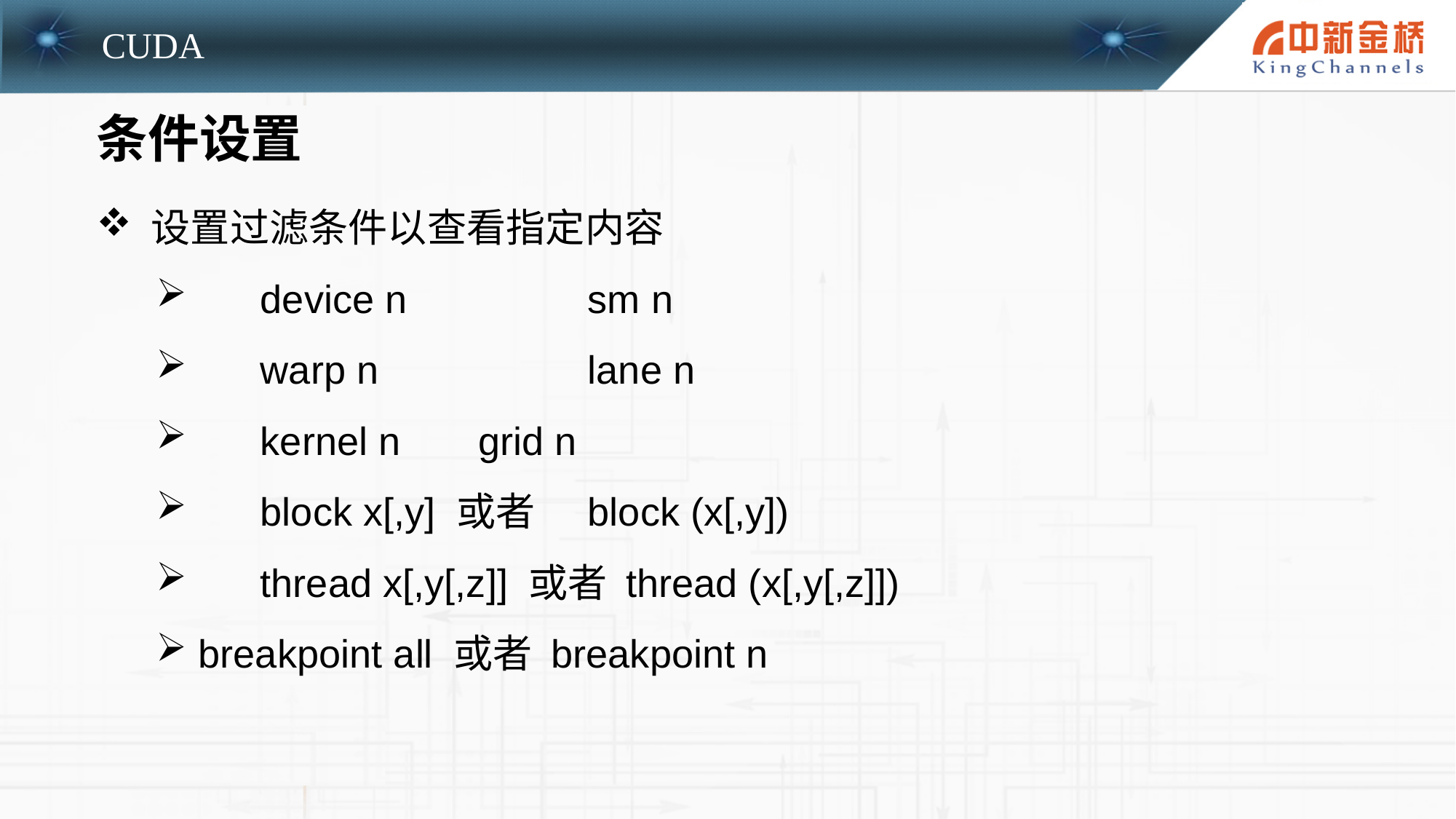

条件设置
设置过滤条件以查看指定内容
 	device n     		sm n
 	warp n      		lane n
 	kernel n      	grid n
 	block x[,y] 或者 	block (x[,y])
 	thread x[,y[,z]] 或者 thread (x[,y[,z]])
 breakpoint all 或者 breakpoint n